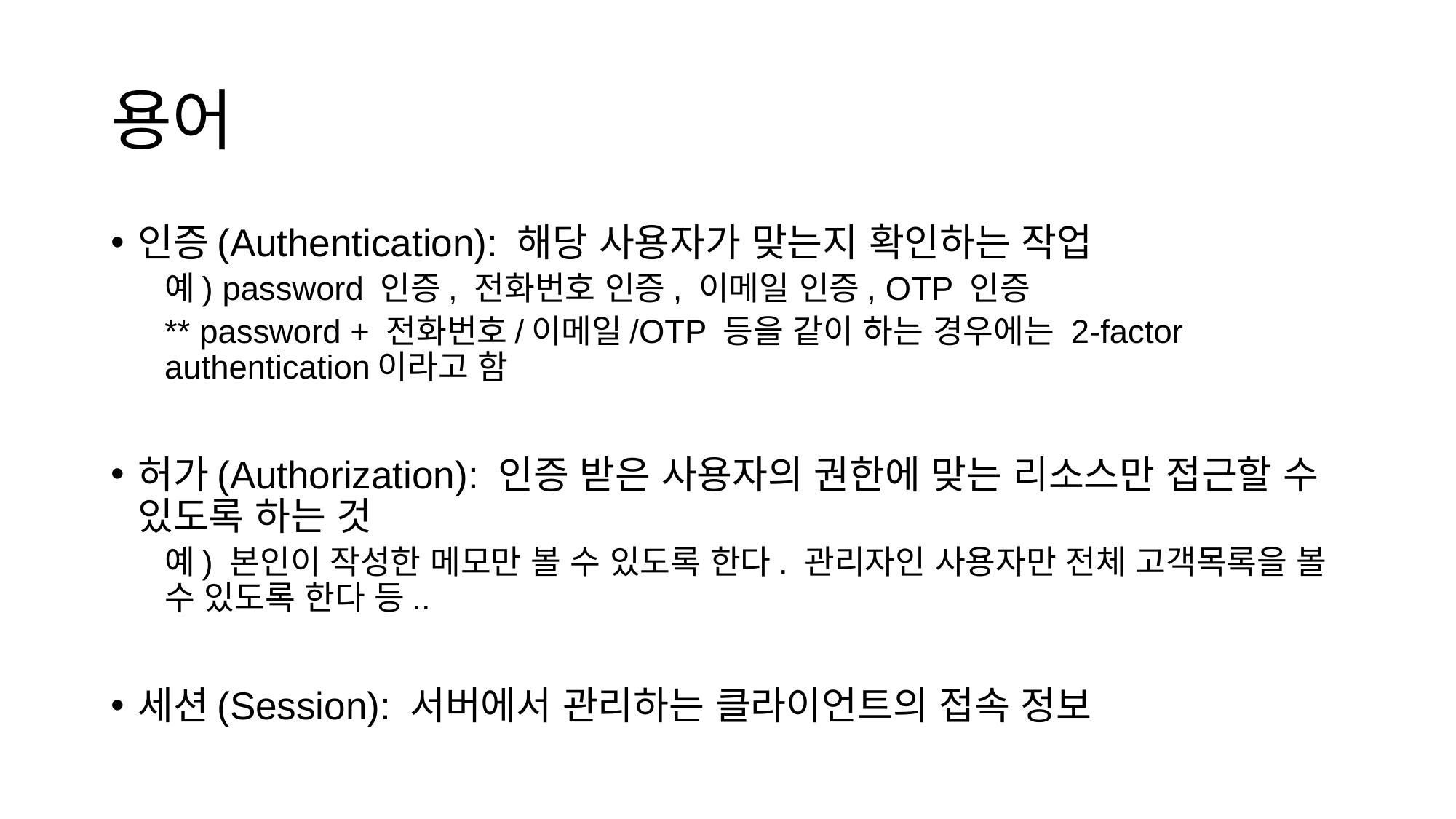

# 용어
인증(Authentication): 해당 사용자가 맞는지 확인하는 작업
예) password 인증, 전화번호 인증, 이메일 인증, OTP 인증
** password + 전화번호/이메일/OTP 등을 같이 하는 경우에는 2-factor authentication이라고 함

허가(Authorization): 인증 받은 사용자의 권한에 맞는 리소스만 접근할 수 있도록 하는 것
예) 본인이 작성한 메모만 볼 수 있도록 한다. 관리자인 사용자만 전체 고객목록을 볼 수 있도록 한다 등..

세션(Session): 서버에서 관리하는 클라이언트의 접속 정보